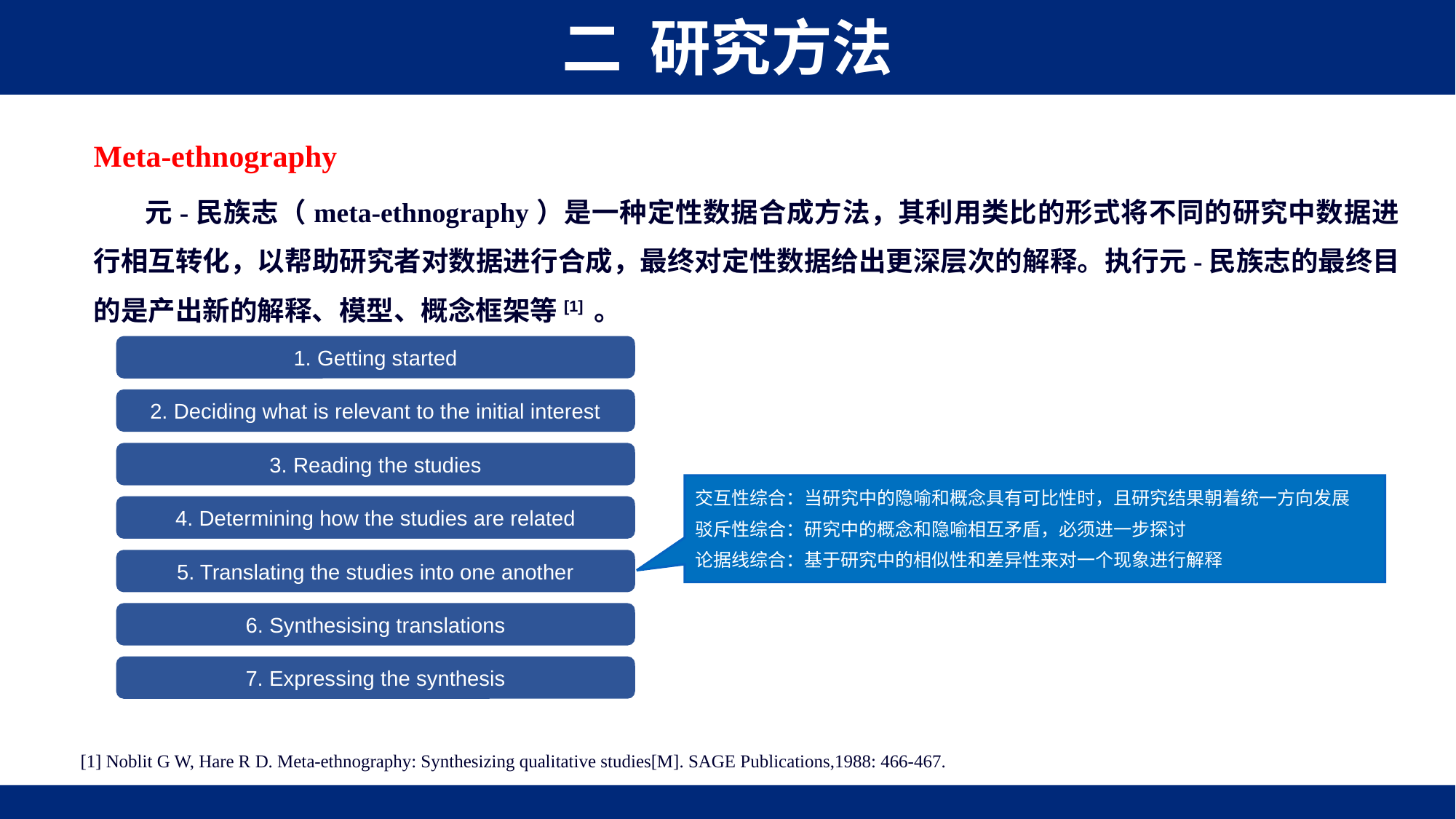

二  研究方法
Meta-ethnography
元-民族志（meta-ethnography）是一种定性数据合成方法，其利用类比的形式将不同的研究中数据进行相互转化，以帮助研究者对数据进行合成，最终对定性数据给出更深层次的解释。执行元-民族志的最终目的是产出新的解释、模型、概念框架等[1] 。
1. Getting started
2. Deciding what is relevant to the initial interest
3. Reading the studies
交互性综合：当研究中的隐喻和概念具有可比性时，且研究结果朝着统一方向发展
驳斥性综合：研究中的概念和隐喻相互矛盾，必须进一步探讨
论据线综合：基于研究中的相似性和差异性来对一个现象进行解释
4. Determining how the studies are related
5. Translating the studies into one another
6. Synthesising translations
7. Expressing the synthesis
[1] Noblit G W, Hare R D. Meta-ethnography: Synthesizing qualitative studies[M]. SAGE Publications,1988: 466-467.